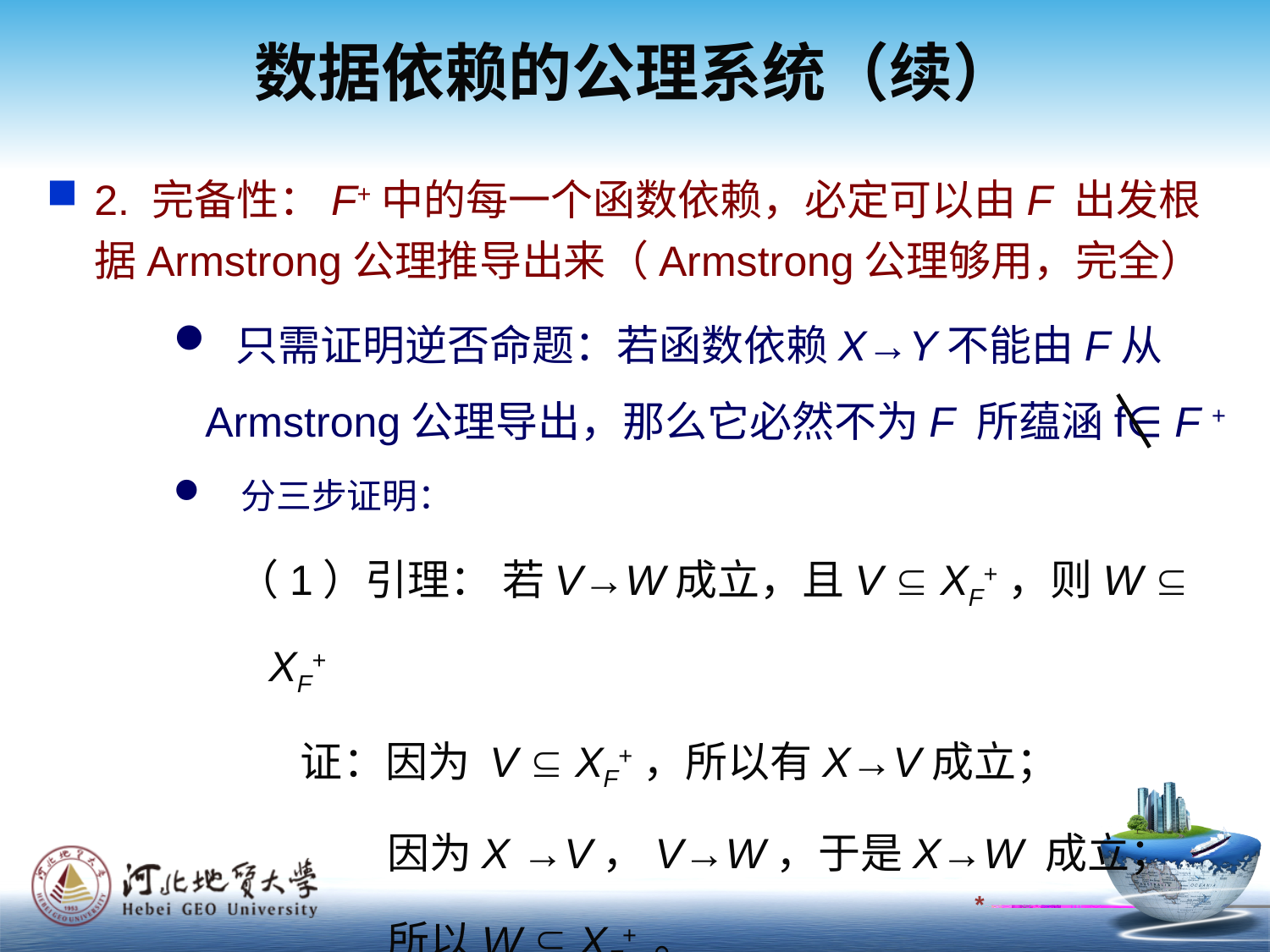

数据依赖的公理系统（续）
2. 完备性：F+中的每一个函数依赖，必定可以由F 出发根据Armstrong公理推导出来（Armstrong公理够用，完全）
 只需证明逆否命题：若函数依赖X→Y不能由F从Armstrong公理导出，那么它必然不为F 所蕴涵f∈ F +
   分三步证明：
（1）引理： 若V→W成立，且V ⊆ XF+，则W ⊆ XF+
证：因为 V ⊆ XF+，所以有X→V成立；
        因为X →V，V→W，于是X→W 成立；
        所以W ⊆ XF+ 。

*